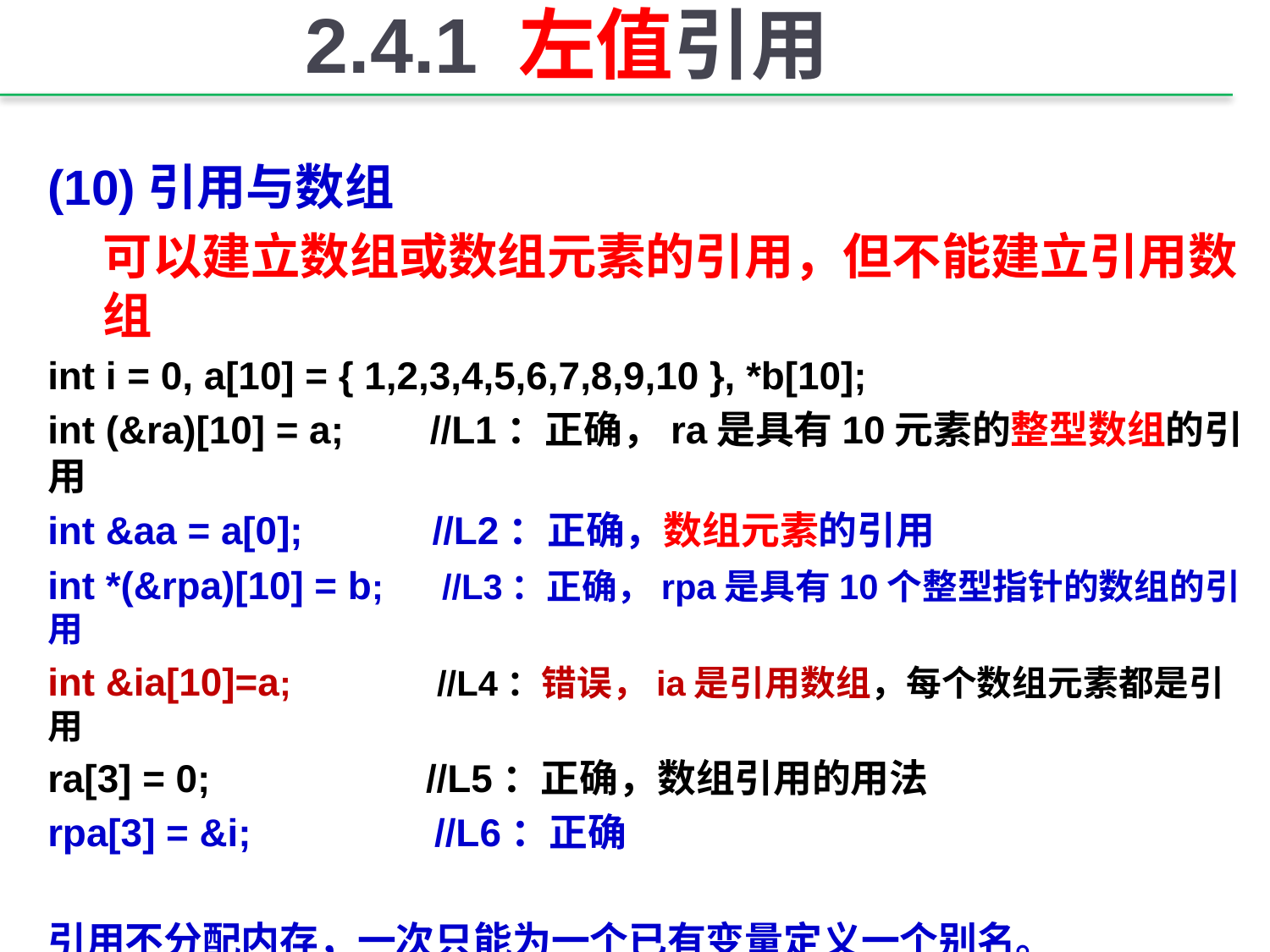

# 2.4.1 左值引用
(10)引用与数组
可以建立数组或数组元素的引用，但不能建立引用数组
int i = 0, a[10] = { 1,2,3,4,5,6,7,8,9,10 }, *b[10];
int (&ra)[10] = a;        //L1：正确，ra是具有10元素的整型数组的引用
int &aa = a[0];            //L2：正确，数组元素的引用
int *(&rpa)[10] = b;      //L3：正确，rpa是具有10个整型指针的数组的引用
int &ia[10]=a;               //L4：错误，ia是引用数组，每个数组元素都是引用
ra[3] = 0;                    //L5：正确，数组引用的用法
rpa[3] = &i;                 //L6：正确

引用不分配内存，一次只能为一个已有变量定义一个别名。